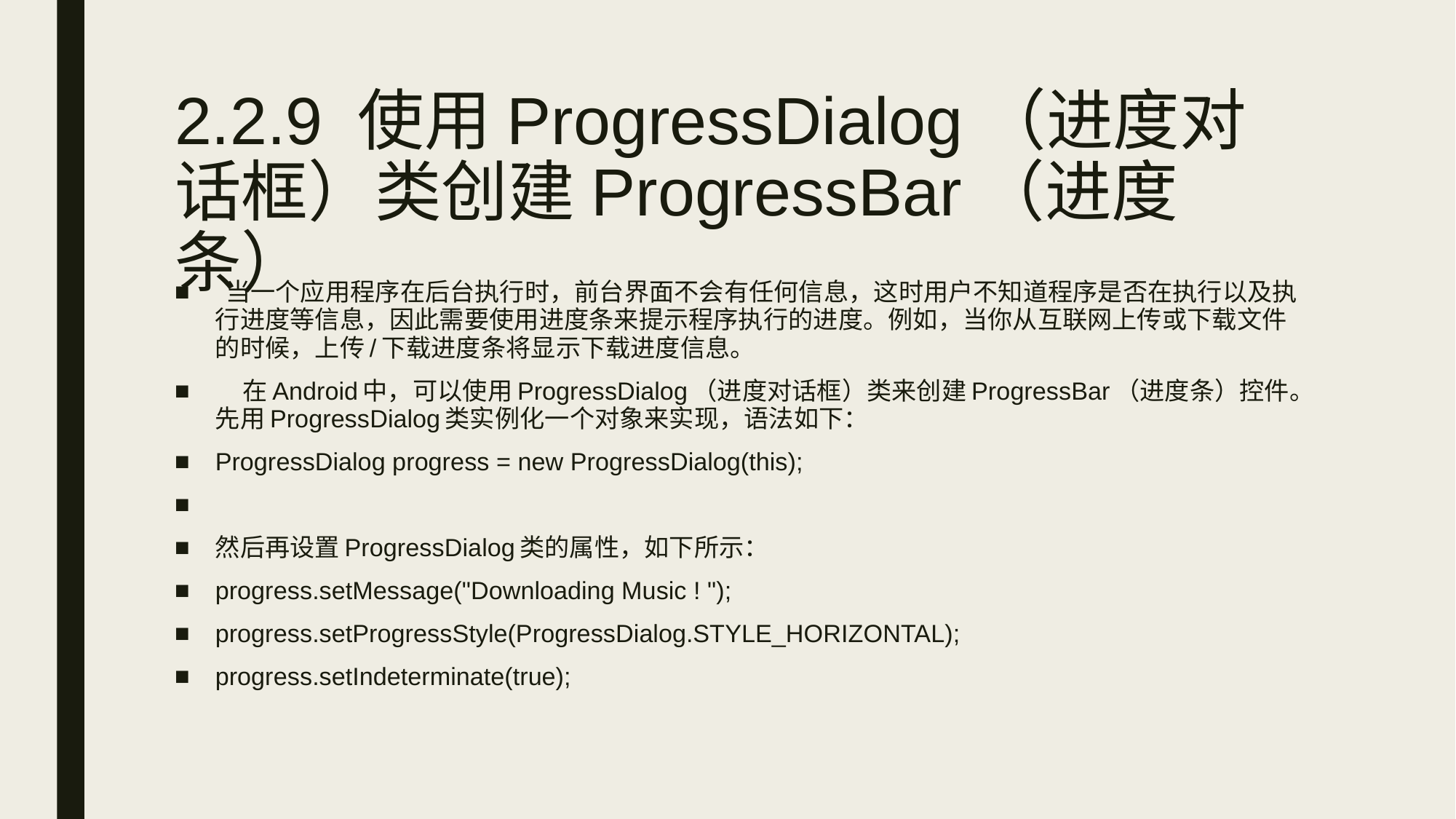

# 2.2.9 使用ProgressDialog（进度对话框）类创建ProgressBar（进度条）
 当一个应用程序在后台执行时，前台界面不会有任何信息，这时用户不知道程序是否在执行以及执行进度等信息，因此需要使用进度条来提示程序执行的进度。例如，当你从互联网上传或下载文件的时候，上传/下载进度条将显示下载进度信息。
    在Android中，可以使用ProgressDialog（进度对话框）类来创建ProgressBar（进度条）控件。先用ProgressDialog类实例化一个对象来实现，语法如下：
ProgressDialog progress = new ProgressDialog(this);

然后再设置ProgressDialog类的属性，如下所示：
progress.setMessage("Downloading Music ! ");
progress.setProgressStyle(ProgressDialog.STYLE_HORIZONTAL);
progress.setIndeterminate(true);